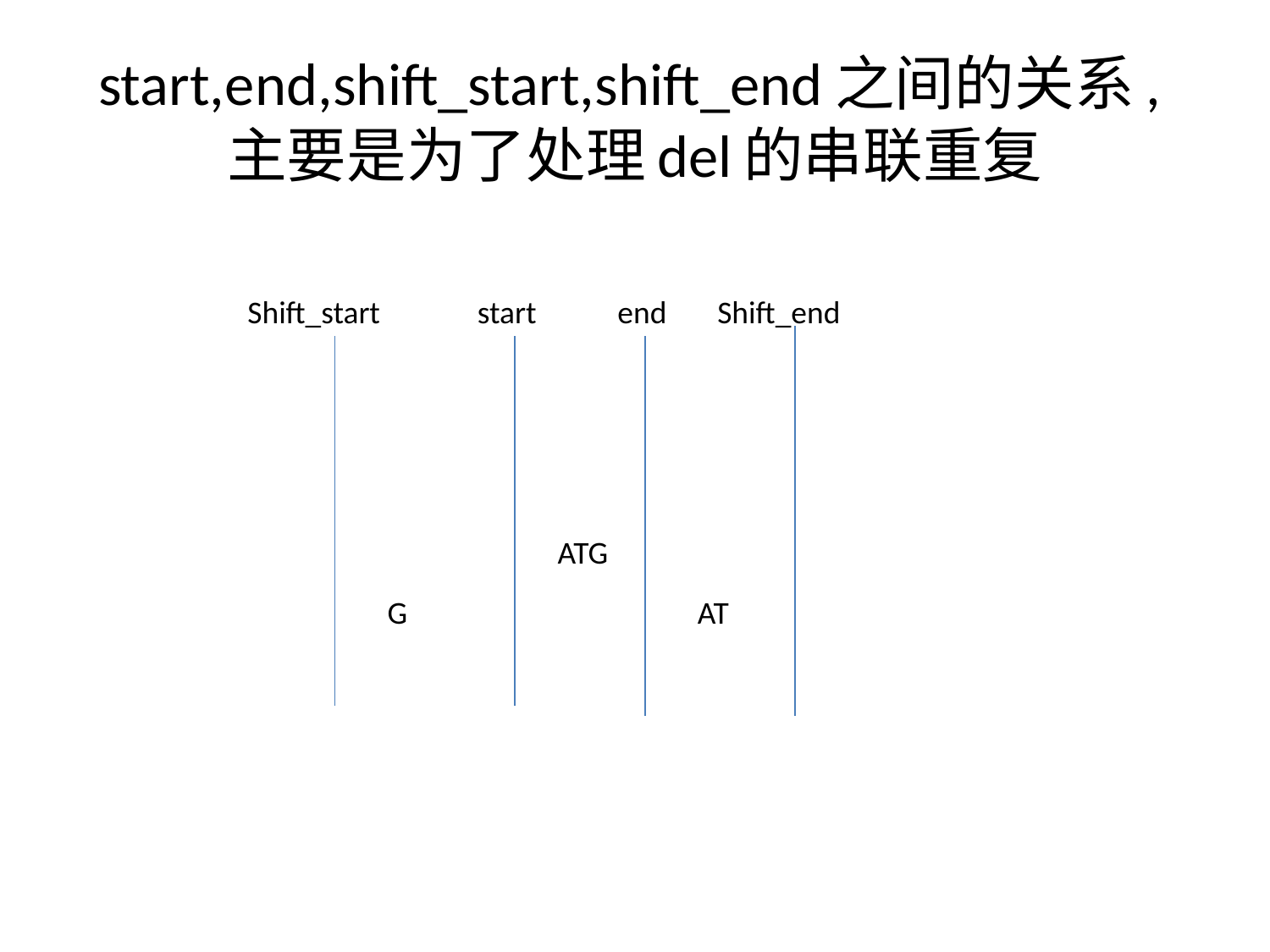

# start,end,shift_start,shift_end之间的关系,主要是为了处理del的串联重复
Shift_start
start
end
Shift_end
ATG
G
AT